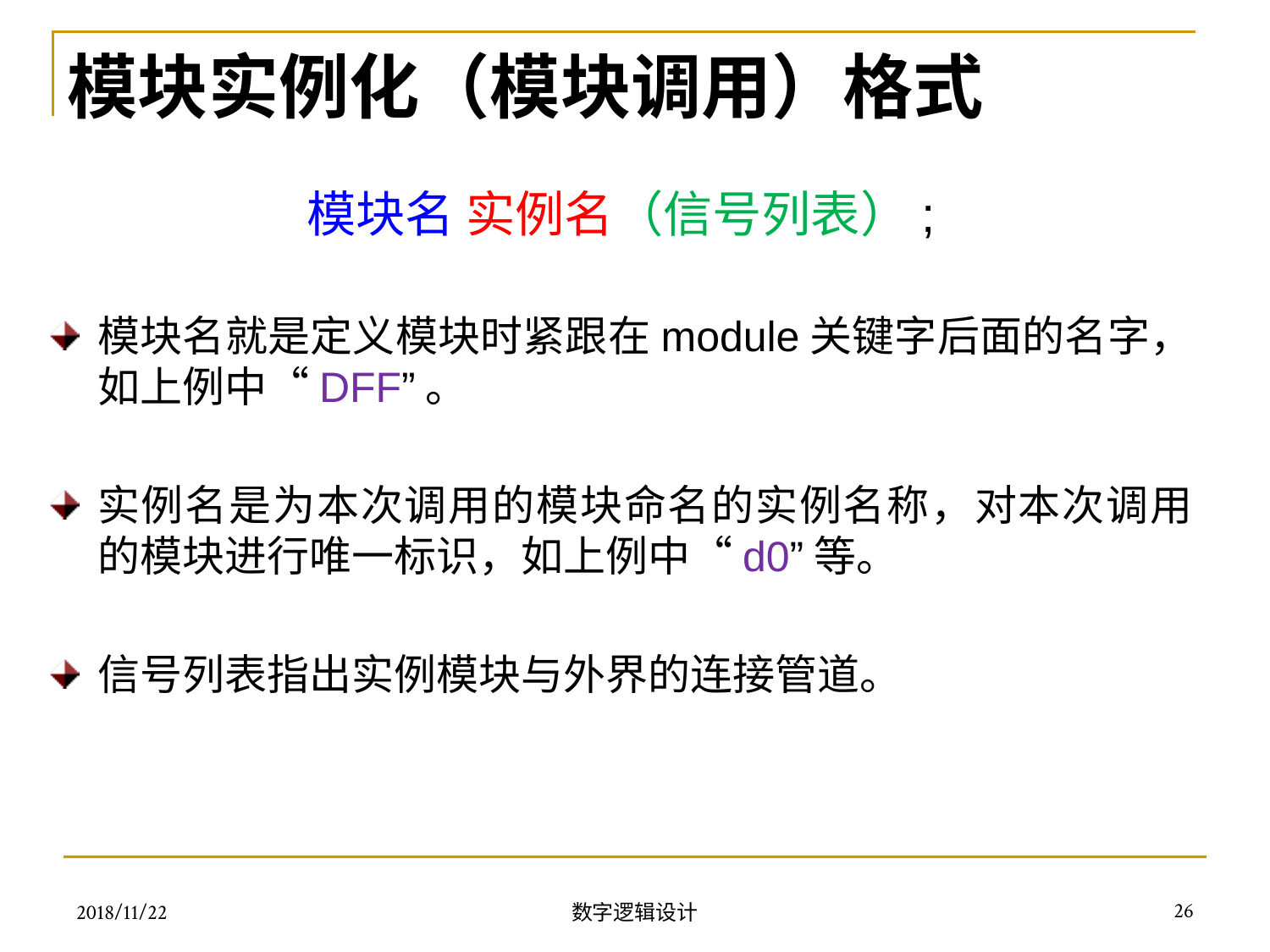

模块实例化（模块调用）格式
模块名 实例名（信号列表）;

模块名就是定义模块时紧跟在module关键字后面的名字，如上例中“DFF”。

实例名是为本次调用的模块命名的实例名称，对本次调用的模块进行唯一标识，如上例中“d0”等。

信号列表指出实例模块与外界的连接管道。
2018/11/22
26
数字逻辑设计